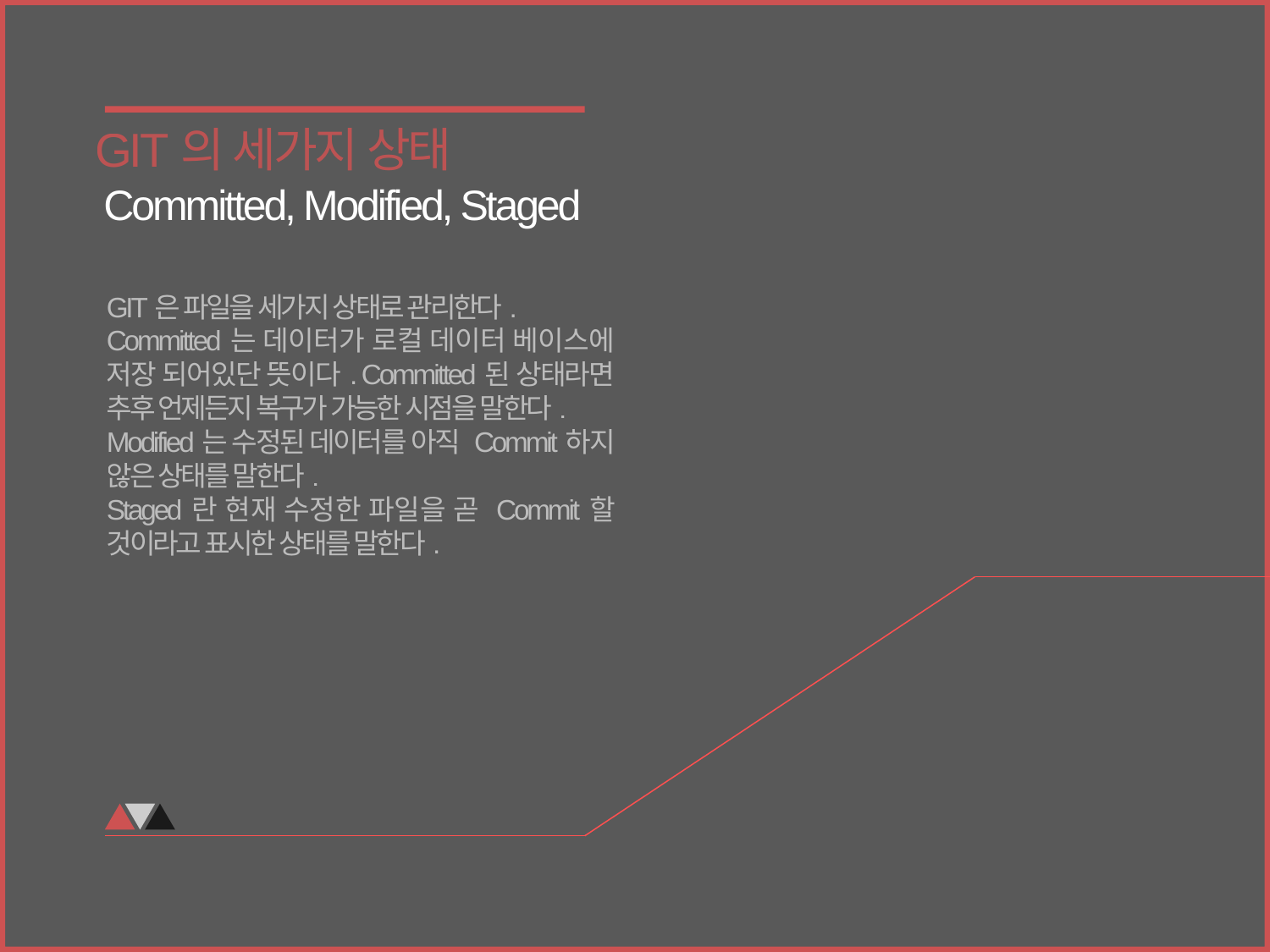

GIT의 세가지 상태
Committed, Modified, Staged
GIT은 파일을 세가지 상태로 관리한다.
Committed는 데이터가 로컬 데이터 베이스에 저장 되어있단 뜻이다. Committed된 상태라면 추후 언제든지 복구가 가능한 시점을 말한다.
Modified는 수정된 데이터를 아직 Commit하지 않은 상태를 말한다.
Staged란 현재 수정한 파일을 곧 Commit할 것이라고 표시한 상태를 말한다.